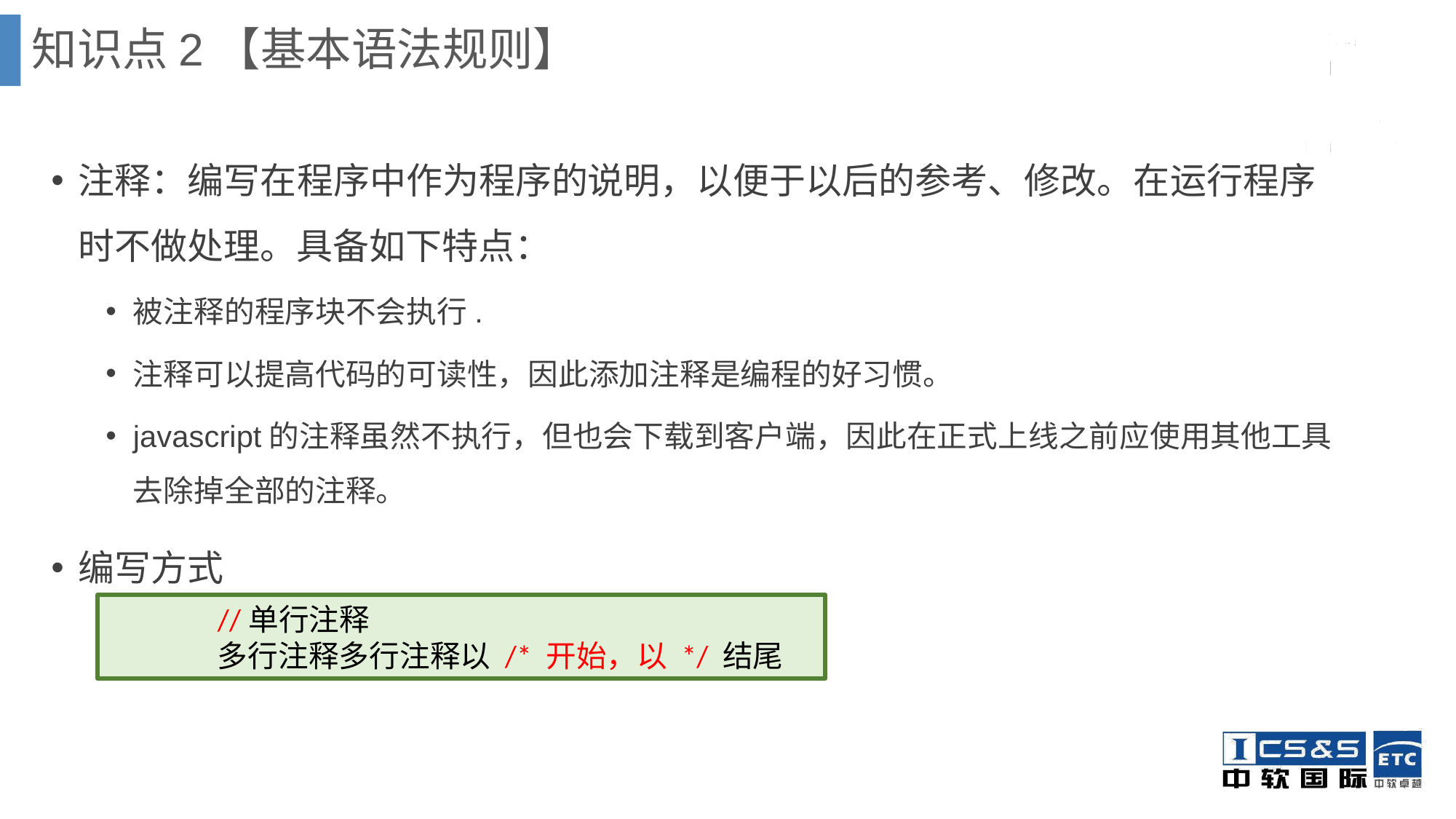

知识点2【基本语法规则】
注释：编写在程序中作为程序的说明，以便于以后的参考、修改。在运行程序时不做处理。具备如下特点：
被注释的程序块不会执行.
注释可以提高代码的可读性，因此添加注释是编程的好习惯。
javascript的注释虽然不执行，但也会下载到客户端，因此在正式上线之前应使用其他工具去除掉全部的注释。
编写方式

	//单行注释
	多行注释多行注释以 /* 开始，以 */ 结尾